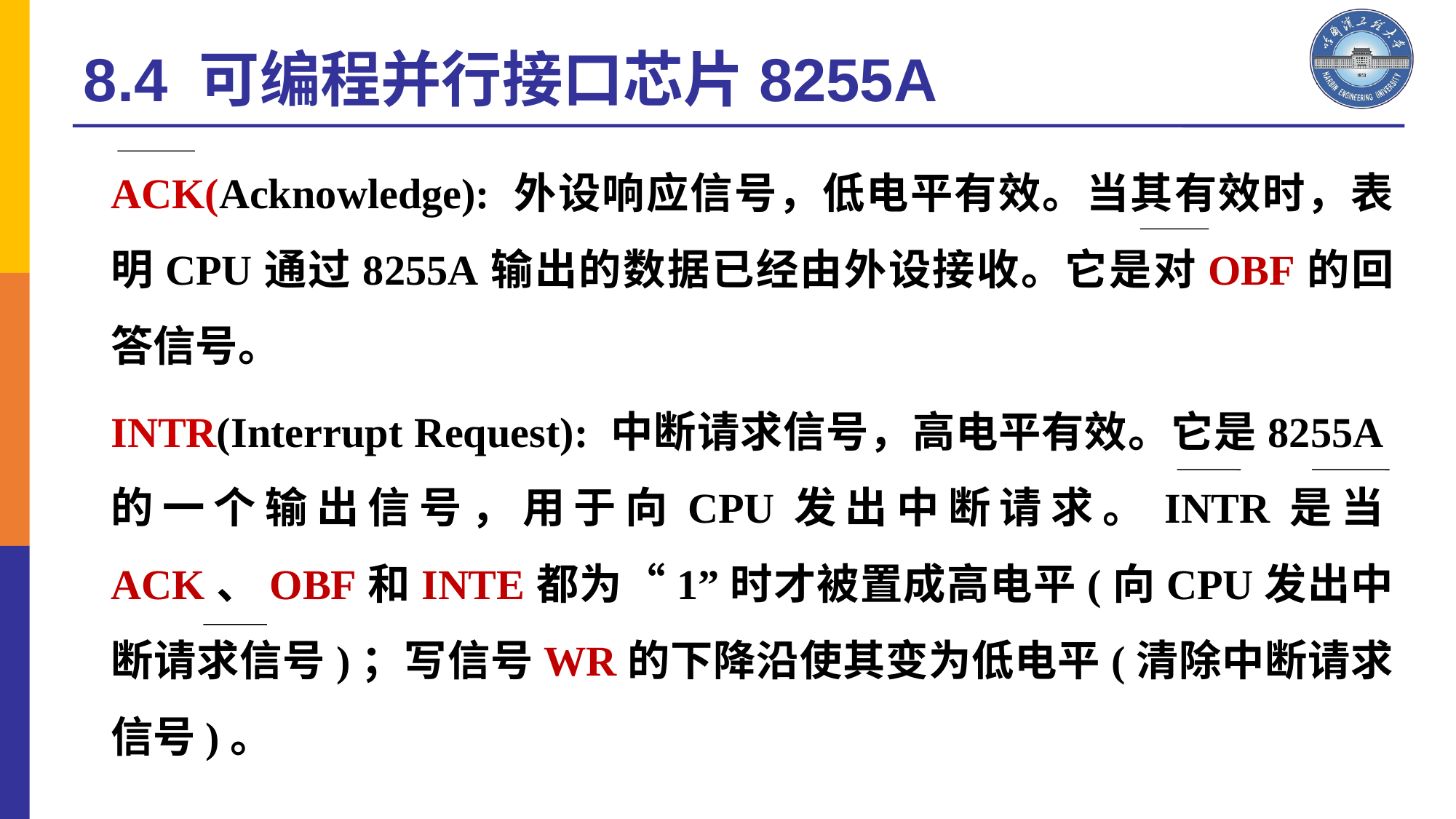

8.4 可编程并行接口芯片8255A
ACK(Acknowledge): 外设响应信号，低电平有效。当其有效时，表明CPU通过8255A输出的数据已经由外设接收。它是对OBF的回答信号。
INTR(Interrupt Request): 中断请求信号，高电平有效。它是8255A的一个输出信号，用于向CPU发出中断请求。INTR是当ACK、OBF和INTE都为“1”时才被置成高电平(向CPU发出中断请求信号)；写信号WR的下降沿使其变为低电平(清除中断请求信号)。